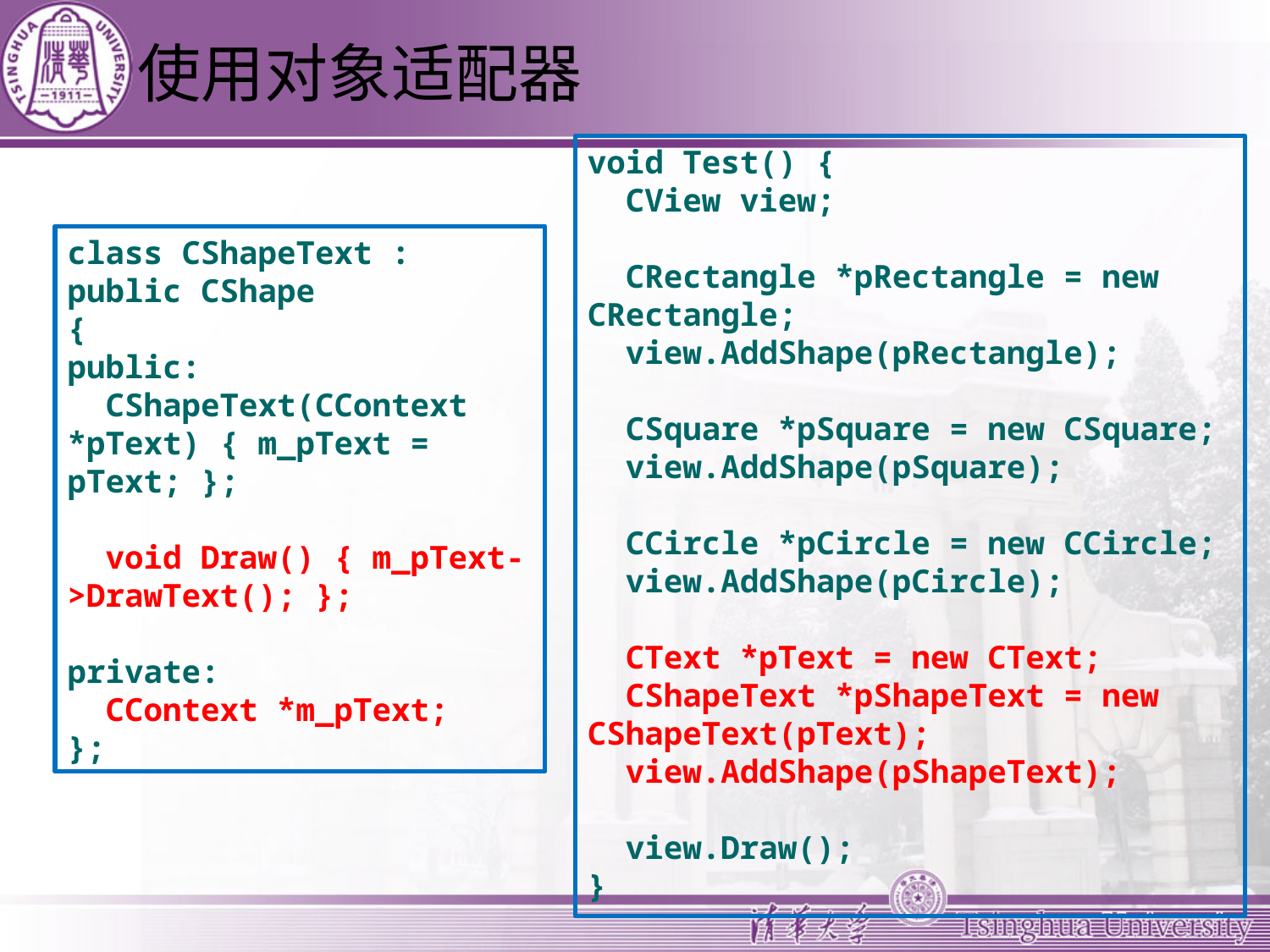

# 使用对象适配器
void Test() {
  CView view;

  CRectangle *pRectangle = new CRectangle;
  view.AddShape(pRectangle);

  CSquare *pSquare = new CSquare;
  view.AddShape(pSquare);

  CCircle *pCircle = new CCircle;
  view.AddShape(pCircle);

  CText *pText = new CText;
  CShapeText *pShapeText = new CShapeText(pText);
  view.AddShape(pShapeText);

  view.Draw();
}
class CShapeText : public CShape
{
public:
  CShapeText(CContext *pText) { m_pText = pText; };

  void Draw() { m_pText->DrawText(); };

private:
  CContext *m_pText;
};